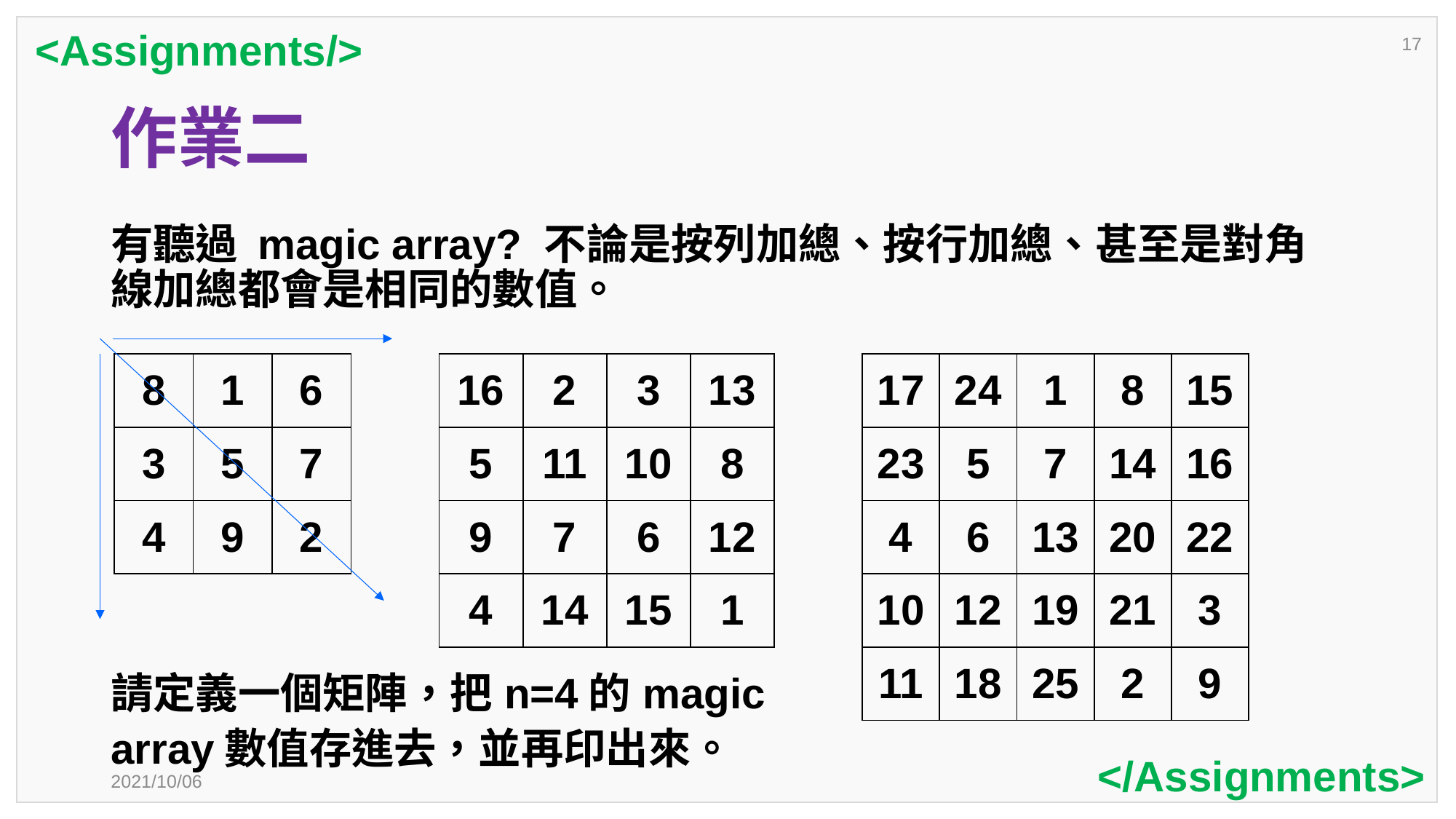

<Assignments/>
17
# 作業二
有聽過 magic array? 不論是按列加總、按行加總、甚至是對角線加總都會是相同的數值。
| 8 | 1 | 6 |
| --- | --- | --- |
| 3 | 5 | 7 |
| 4 | 9 | 2 |
| 16 | 2 | 3 | 13 |
| --- | --- | --- | --- |
| 5 | 11 | 10 | 8 |
| 9 | 7 | 6 | 12 |
| 4 | 14 | 15 | 1 |
| 17 | 24 | 1 | 8 | 15 |
| --- | --- | --- | --- | --- |
| 23 | 5 | 7 | 14 | 16 |
| 4 | 6 | 13 | 20 | 22 |
| 10 | 12 | 19 | 21 | 3 |
| 11 | 18 | 25 | 2 | 9 |
請定義一個矩陣，把n=4的magic array數值存進去，並再印出來。
</Assignments>
2021/10/06